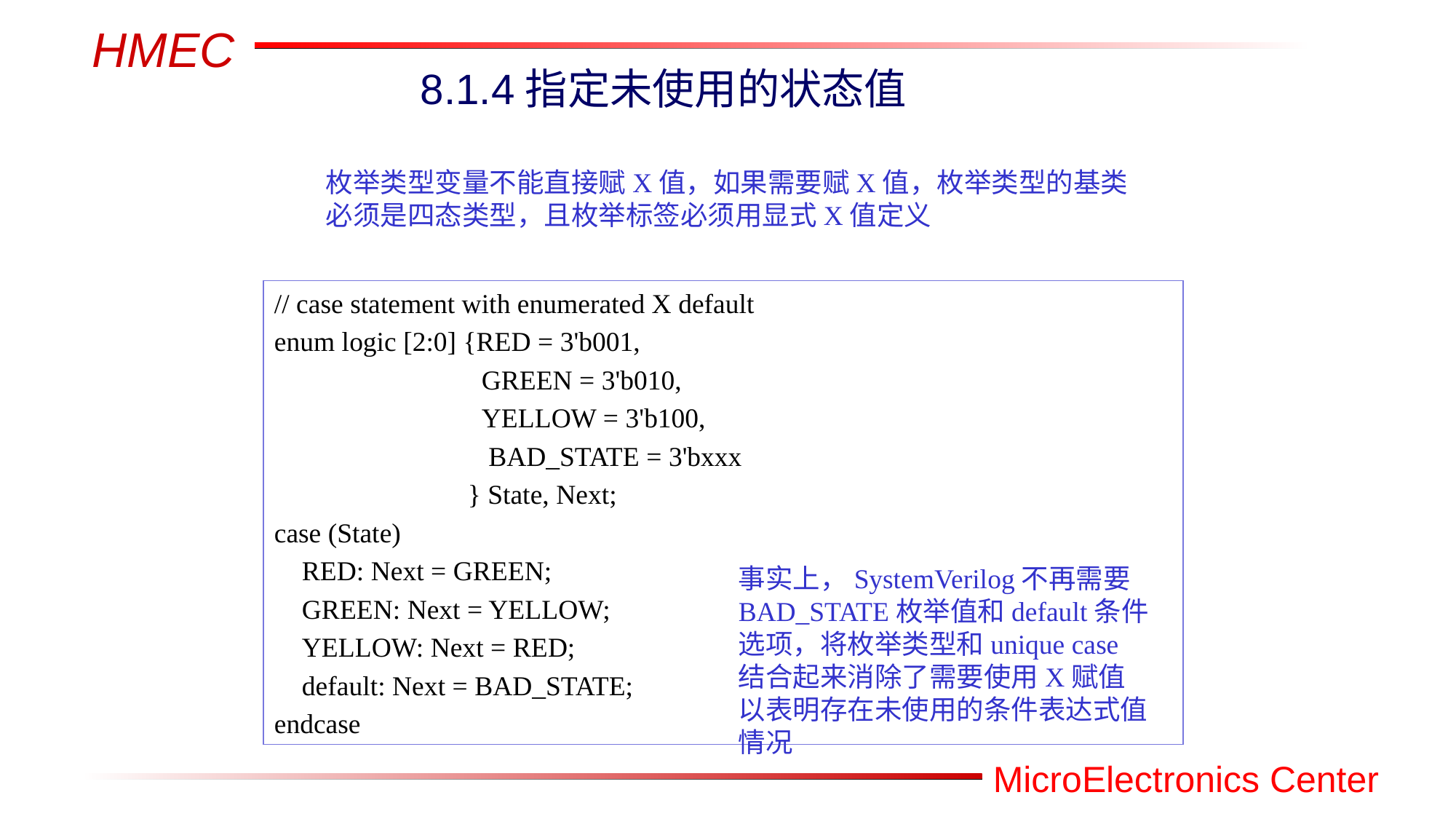

8.1.4指定未使用的状态值
枚举类型变量不能直接赋X值，如果需要赋X值，枚举类型的基类必须是四态类型，且枚举标签必须用显式X值定义
// case statement with enumerated X default
enum logic [2:0] {RED = 3'b001,
                              GREEN = 3'b010,
                              YELLOW = 3'b100,
                               BAD_STATE = 3'bxxx
                            } State, Next;
case (State)
    RED: Next = GREEN;
    GREEN: Next = YELLOW;
    YELLOW: Next = RED;
    default: Next = BAD_STATE;
endcase
事实上，SystemVerilog不再需要BAD_STATE枚举值和default条件选项，将枚举类型和unique case结合起来消除了需要使用X赋值以表明存在未使用的条件表达式值情况